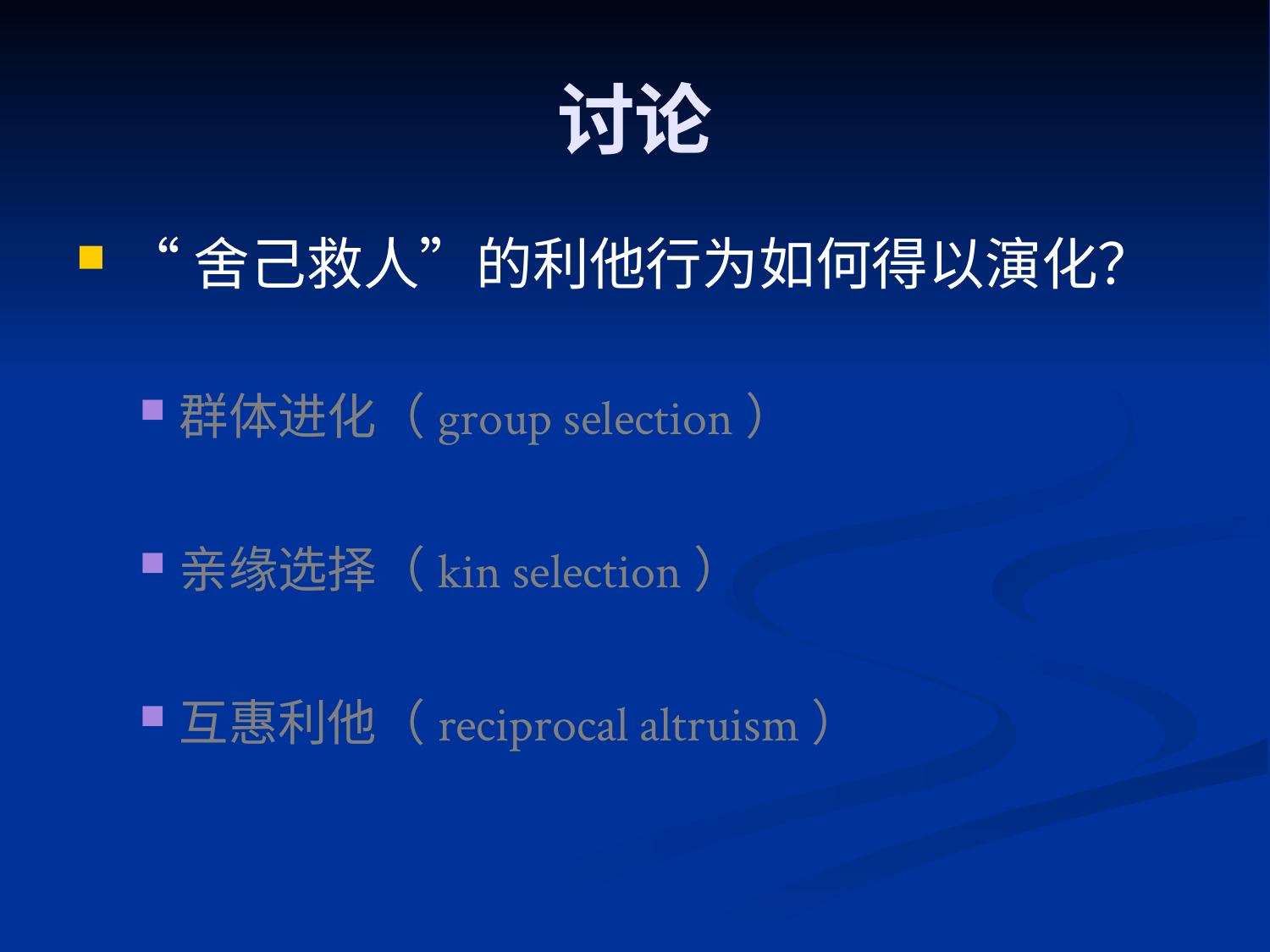

# 讨论
“舍己救人”的利他行为如何得以演化？

群体进化（group selection）

亲缘选择（kin selection）

互惠利他（reciprocal altruism）